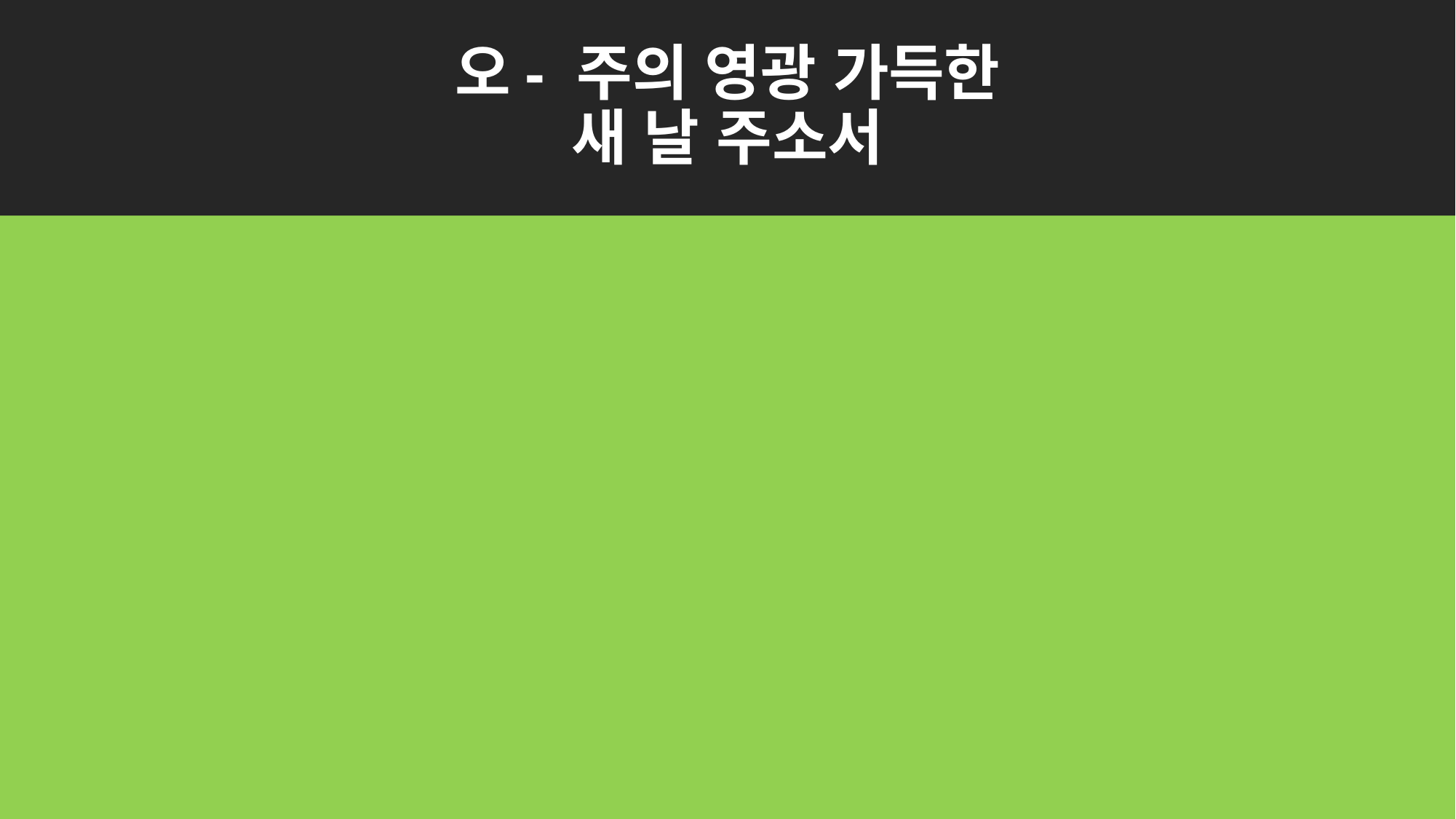

# 오- 주의 영광 가득한 새 날 주소서